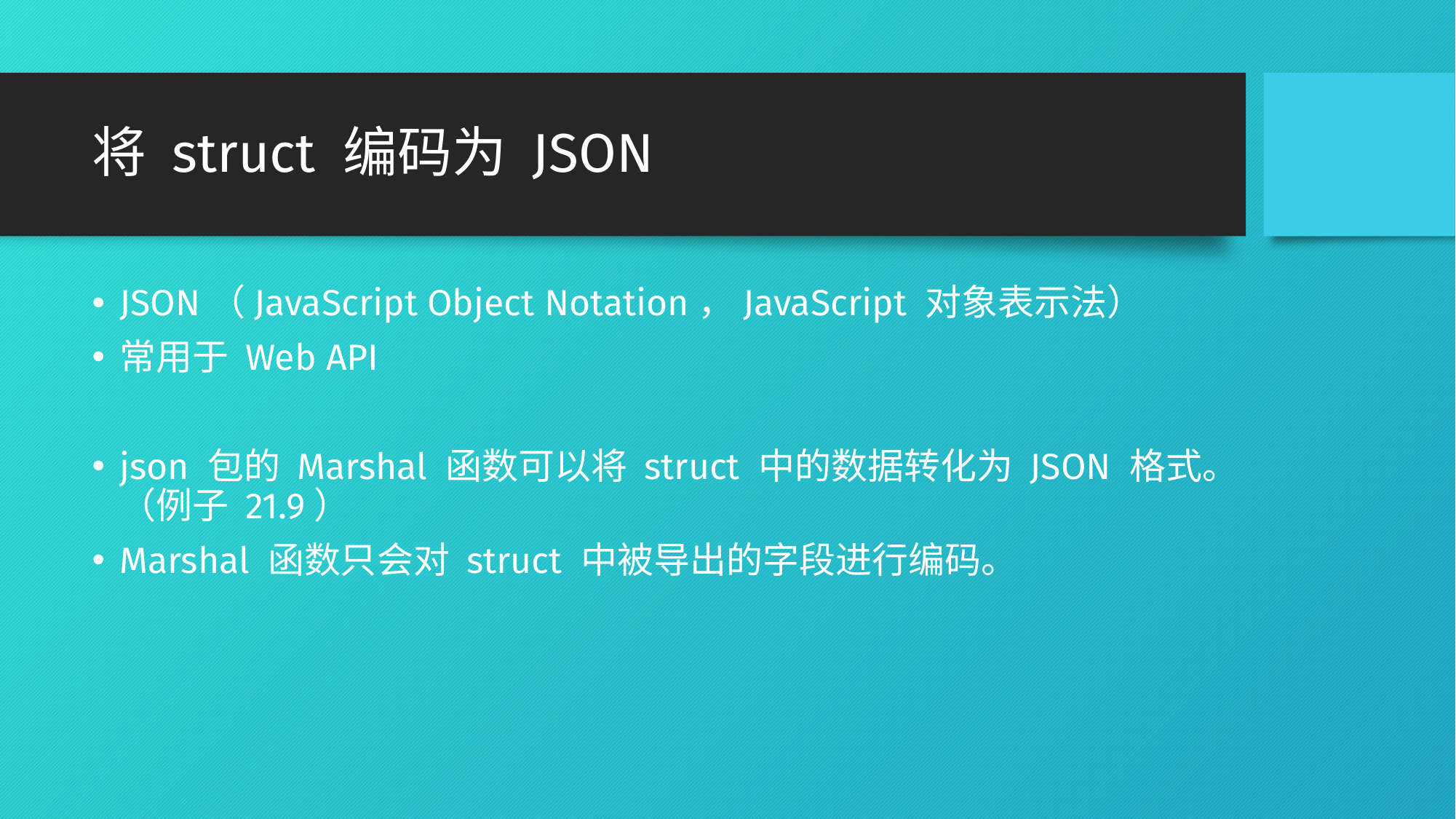

# 将 struct 编码为 JSON
JSON（JavaScript Object Notation，JavaScript 对象表示法）
常用于 Web API

json 包的 Marshal 函数可以将 struct 中的数据转化为 JSON 格式。（例子 21.9）
Marshal 函数只会对 struct 中被导出的字段进行编码。